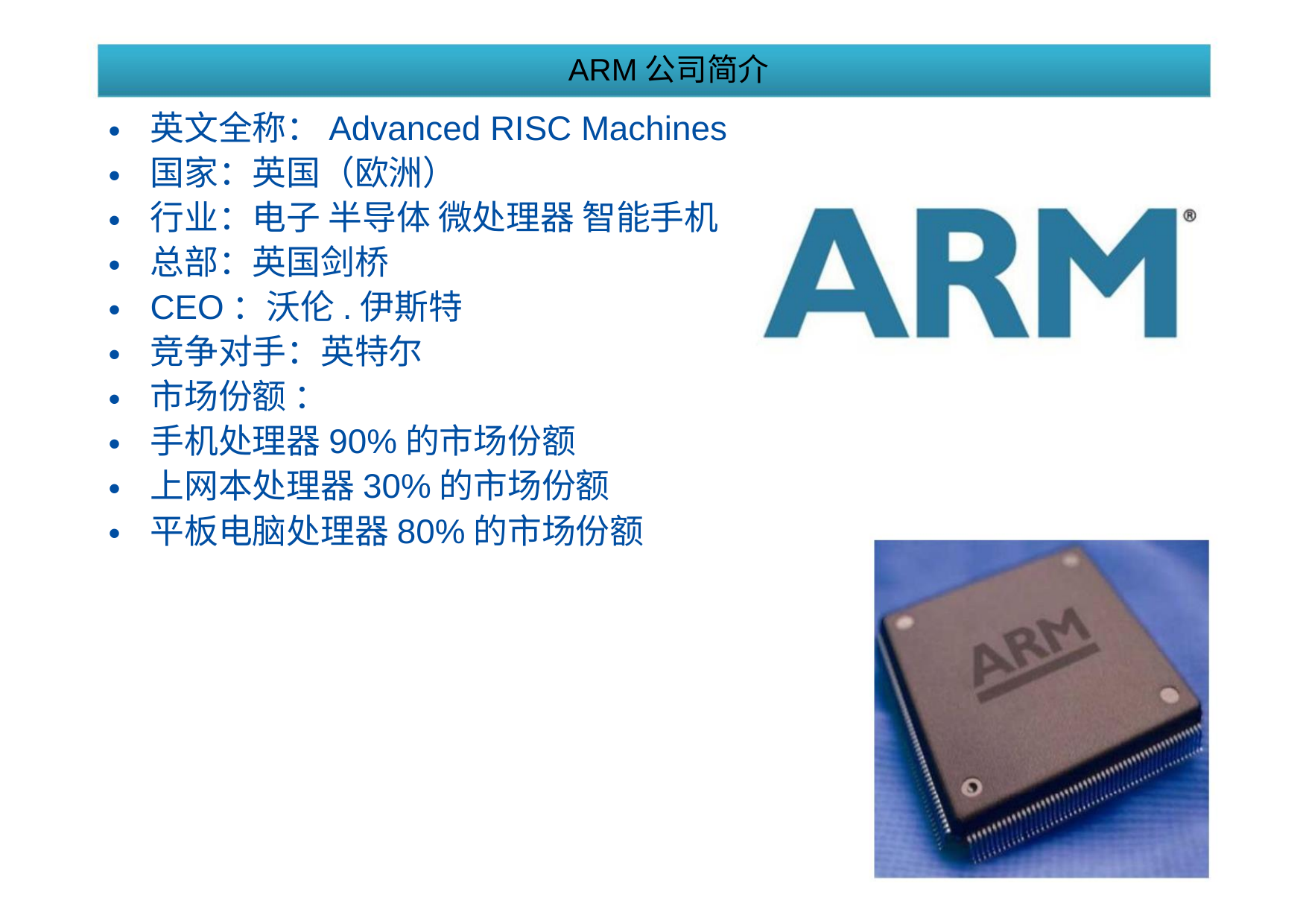

ARM公司简介
英文全称：Advanced RISC Machines
•
•
•
•
•
•
•
•
•
•
国家：英国（欧洲）
行业：电子 半导体 微处理器 智能手机
总部：英国剑桥
CEO：沃伦.伊斯特
竞争对手：英特尔
市场份额 ：
手机处理器90%的市场份额
上网本处理器30%的市场份额
平板电脑处理器80%的市场份额